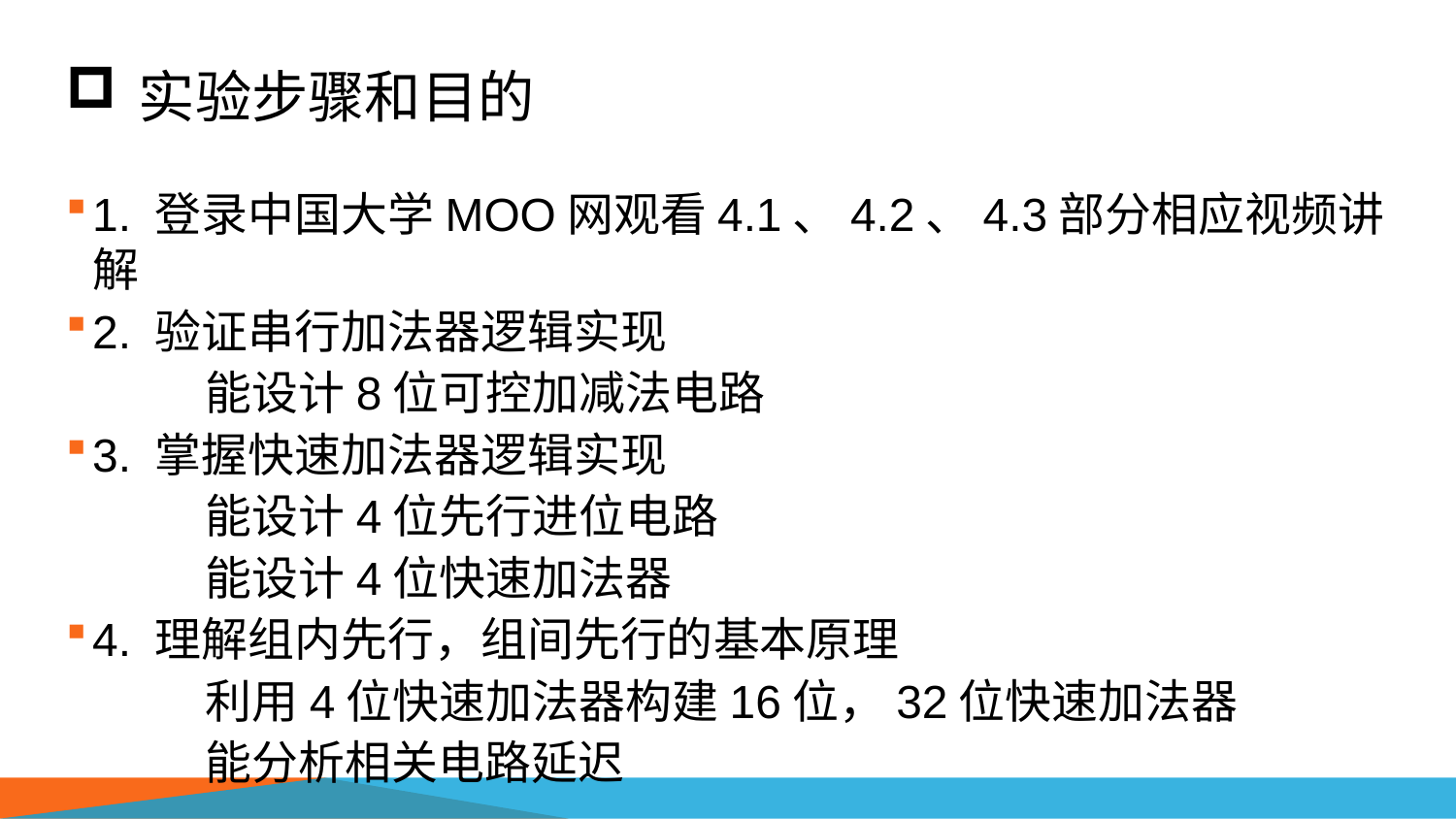

# 实验步骤和目的
1. 登录中国大学MOO网观看4.1、4.2、4.3部分相应视频讲解
2. 验证串行加法器逻辑实现
	能设计8位可控加减法电路
3. 掌握快速加法器逻辑实现
	能设计4位先行进位电路
	能设计4位快速加法器
4. 理解组内先行，组间先行的基本原理
	利用4位快速加法器构建16位，32位快速加法器
	能分析相关电路延迟